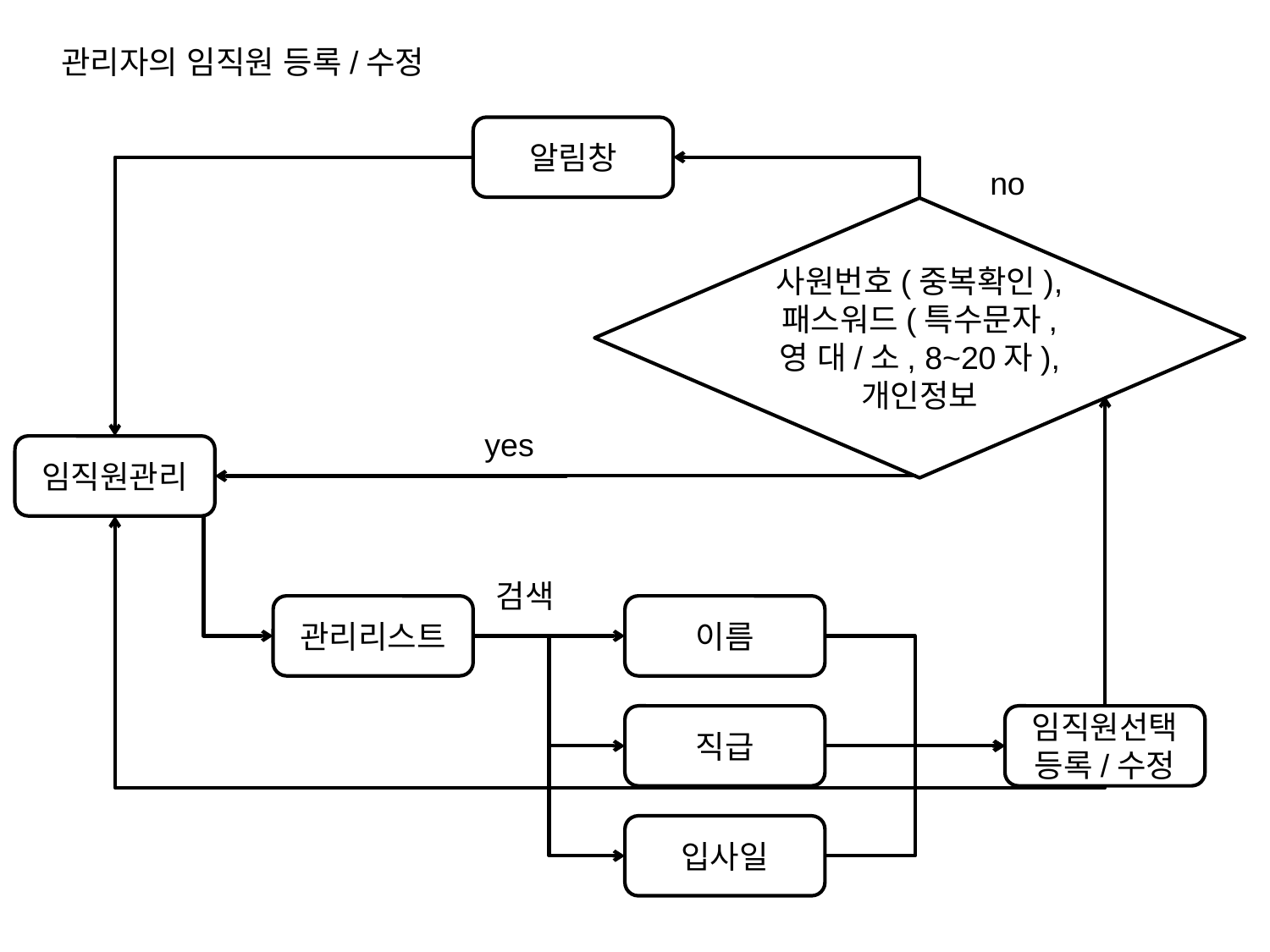

관리자의 임직원 등록/수정
알림창
no
사원번호(중복확인),
패스워드(특수문자, 영 대/소, 8~20자),
개인정보
yes
임직원관리
검색
관리리스트
이름
직급
임직원선택
등록/수정
입사일